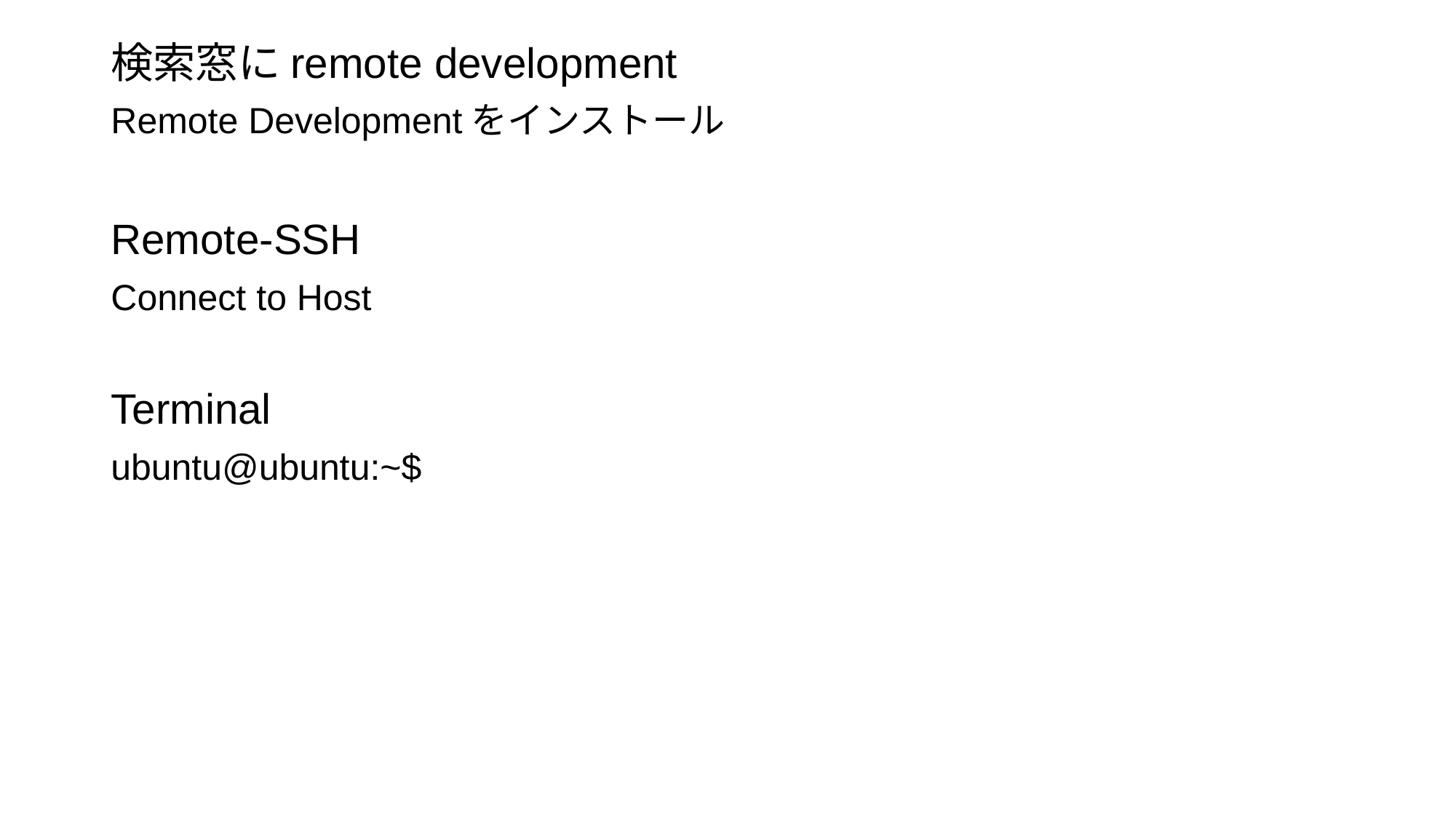

検索窓にremote development
Remote Developmentをインストール

Remote-SSH
Connect to Host

Terminal
ubuntu@ubuntu:~$